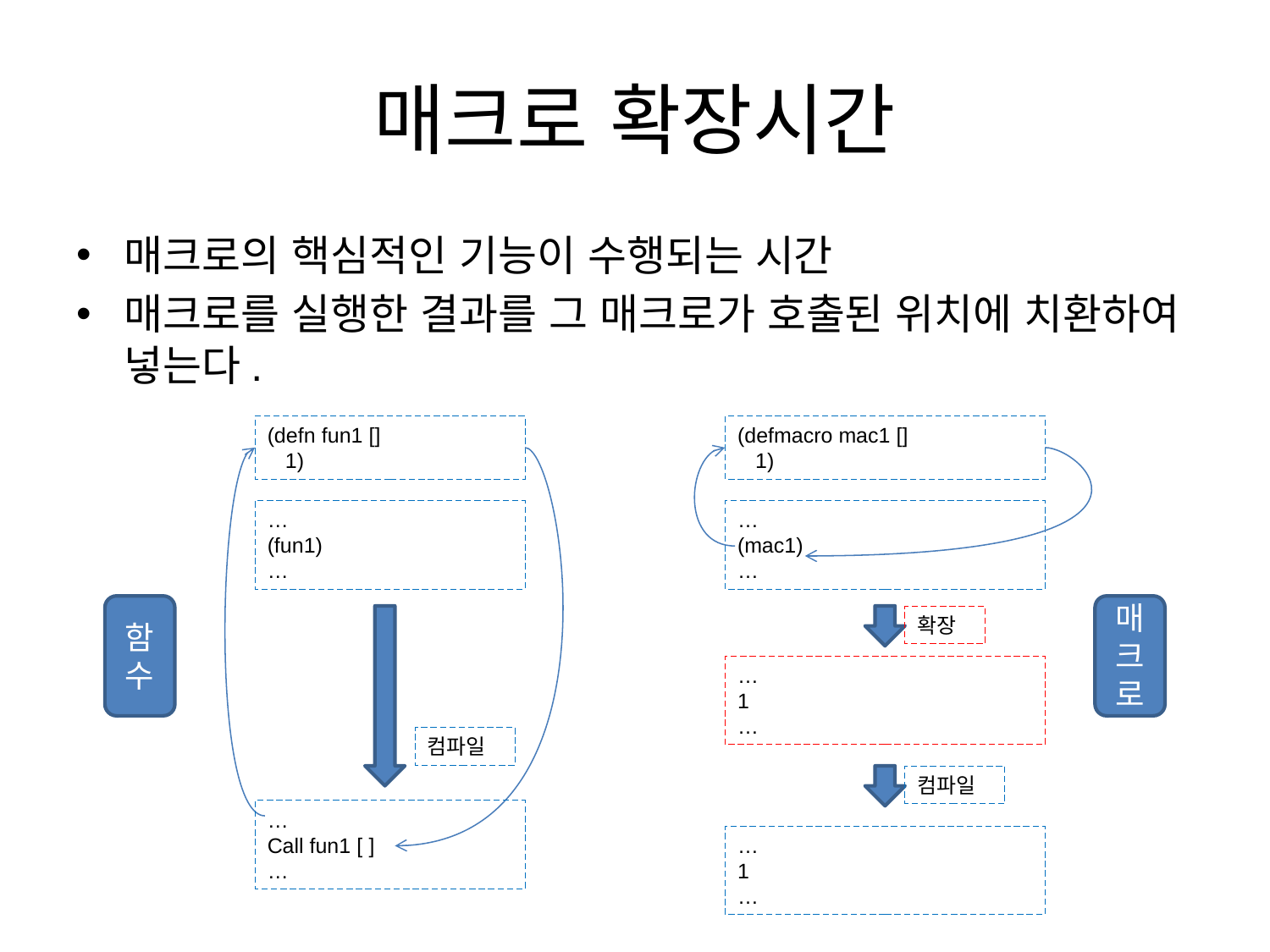

# 매크로 확장시간
매크로의 핵심적인 기능이 수행되는 시간
매크로를 실행한 결과를 그 매크로가 호출된 위치에 치환하여 넣는다.
(defn fun1 []
   1)
(defmacro mac1 []
   1)
…
(fun1)
…
…
(mac1)
…
함수
매크로

확장
…
1
…
컴파일

컴파일
…
Call fun1 [ ]
…
…
1
…